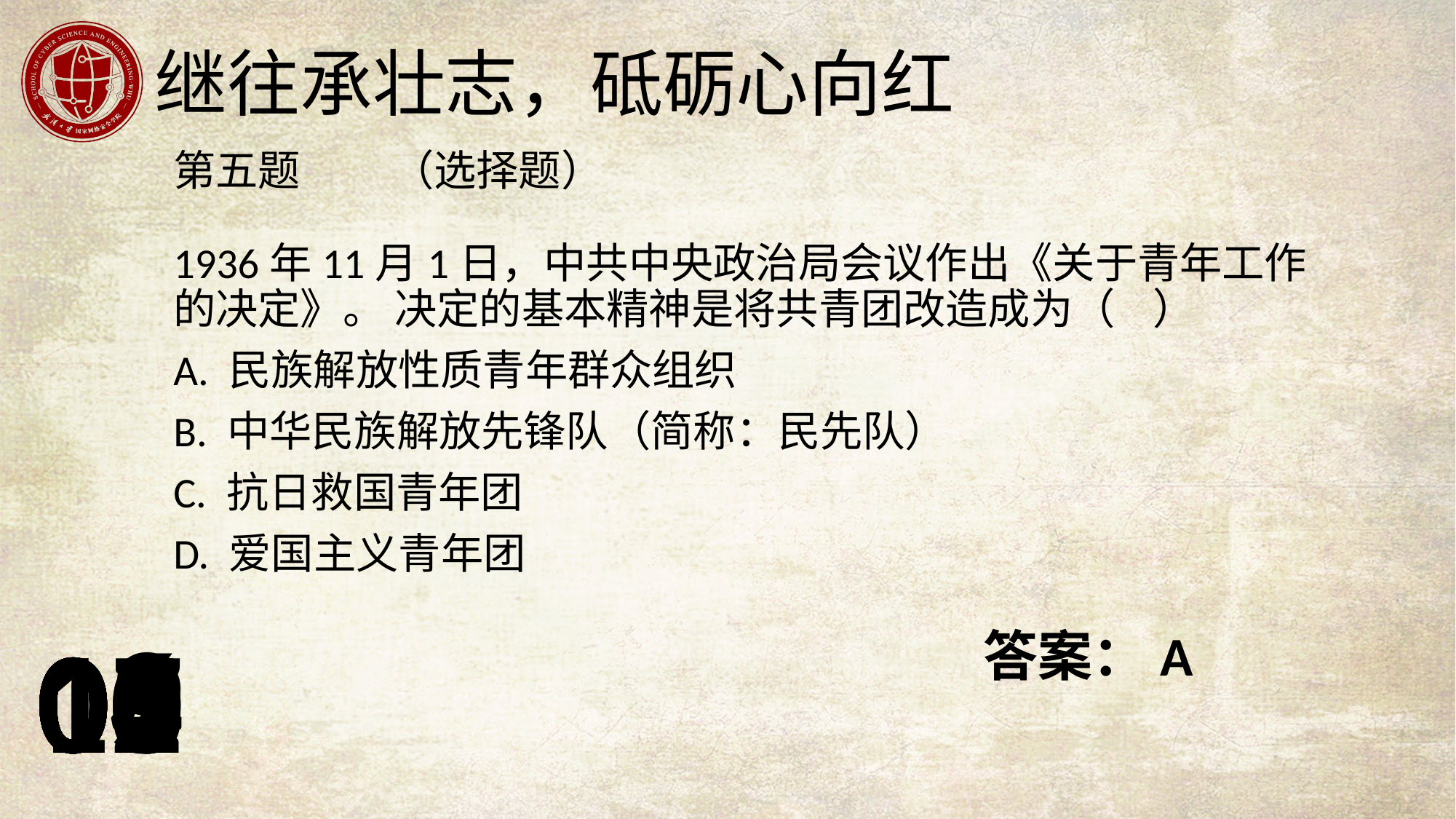

第五题	（选择题）

1936年11月1日，中共中央政治局会议作出《关于青年工作的决定》。 决定的基本精神是将共青团改造成为（    ）
A. 民族解放性质青年群众组织
B. 中华民族解放先锋队（简称：民先队）
C. 抗日救国青年团
D. 爱国主义青年团
答案：A